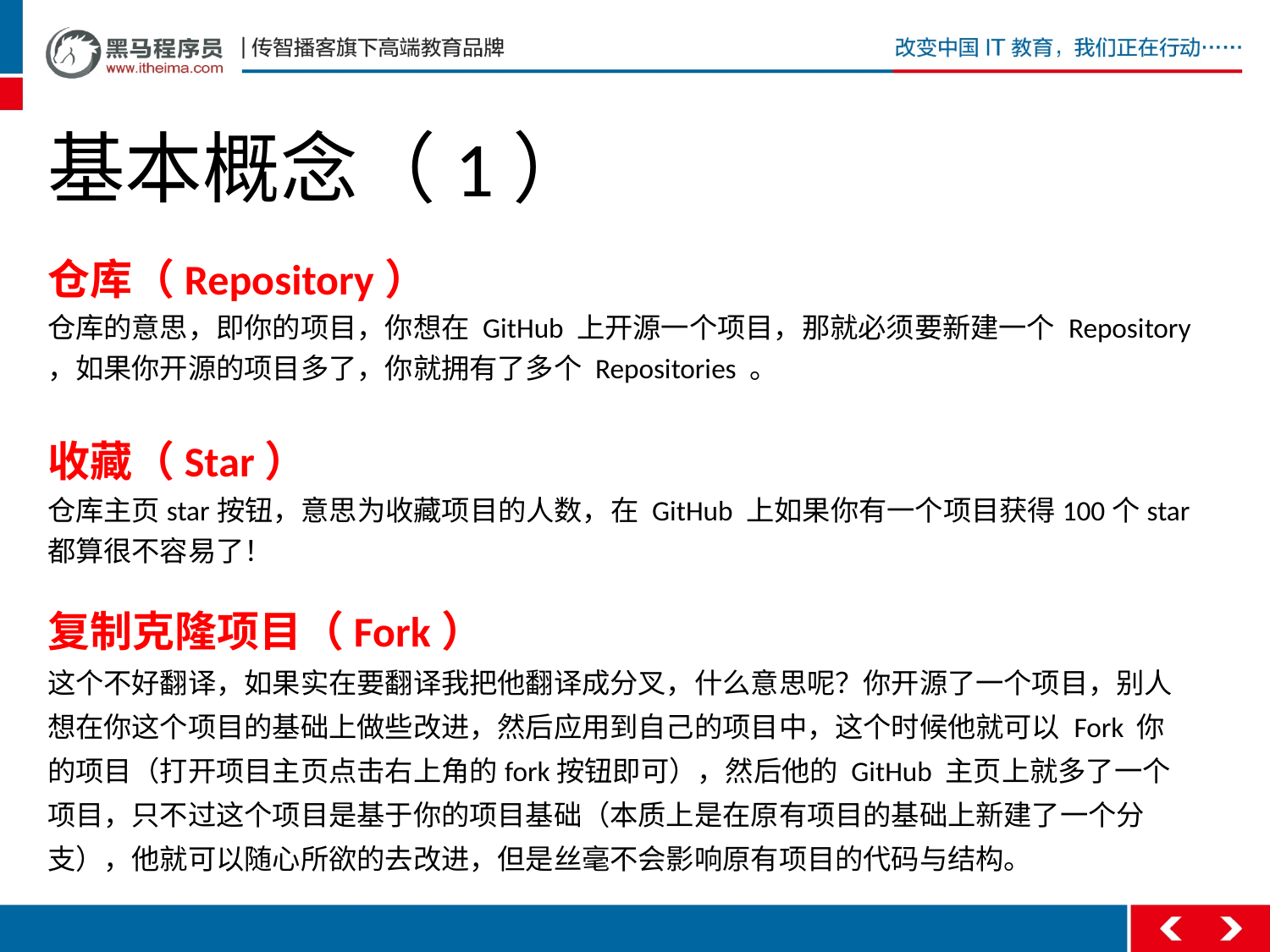

# 基本概念（1）

仓库（Repository）
仓库的意思，即你的项目，你想在 GitHub 上开源一个项目，那就必须要新建一个 Repository ，如果你开源的项目多了，你就拥有了多个 Repositories 。

收藏（Star）
仓库主页star按钮，意思为收藏项目的人数，在 GitHub 上如果你有一个项目获得100个star都算很不容易了！

复制克隆项目（Fork）
这个不好翻译，如果实在要翻译我把他翻译成分叉，什么意思呢？你开源了一个项目，别人想在你这个项目的基础上做些改进，然后应用到自己的项目中，这个时候他就可以 Fork 你的项目（打开项目主页点击右上角的fork按钮即可），然后他的 GitHub 主页上就多了一个项目，只不过这个项目是基于你的项目基础（本质上是在原有项目的基础上新建了一个分支），他就可以随心所欲的去改进，但是丝毫不会影响原有项目的代码与结构。